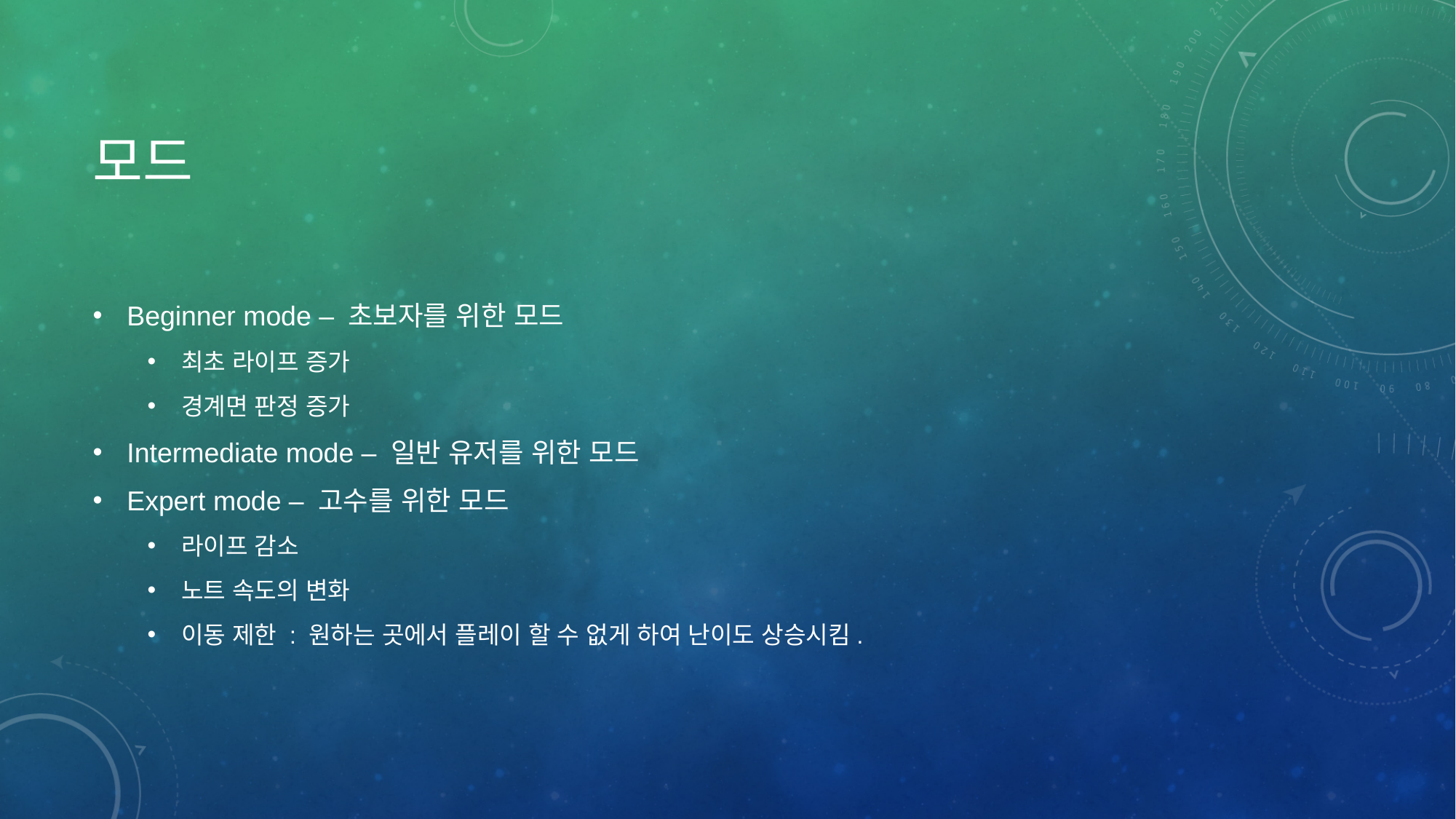

# 모드
Beginner mode – 초보자를 위한 모드
최초 라이프 증가
경계면 판정 증가
Intermediate mode – 일반 유저를 위한 모드
Expert mode – 고수를 위한 모드
라이프 감소
노트 속도의 변화
이동 제한 : 원하는 곳에서 플레이 할 수 없게 하여 난이도 상승시킴.